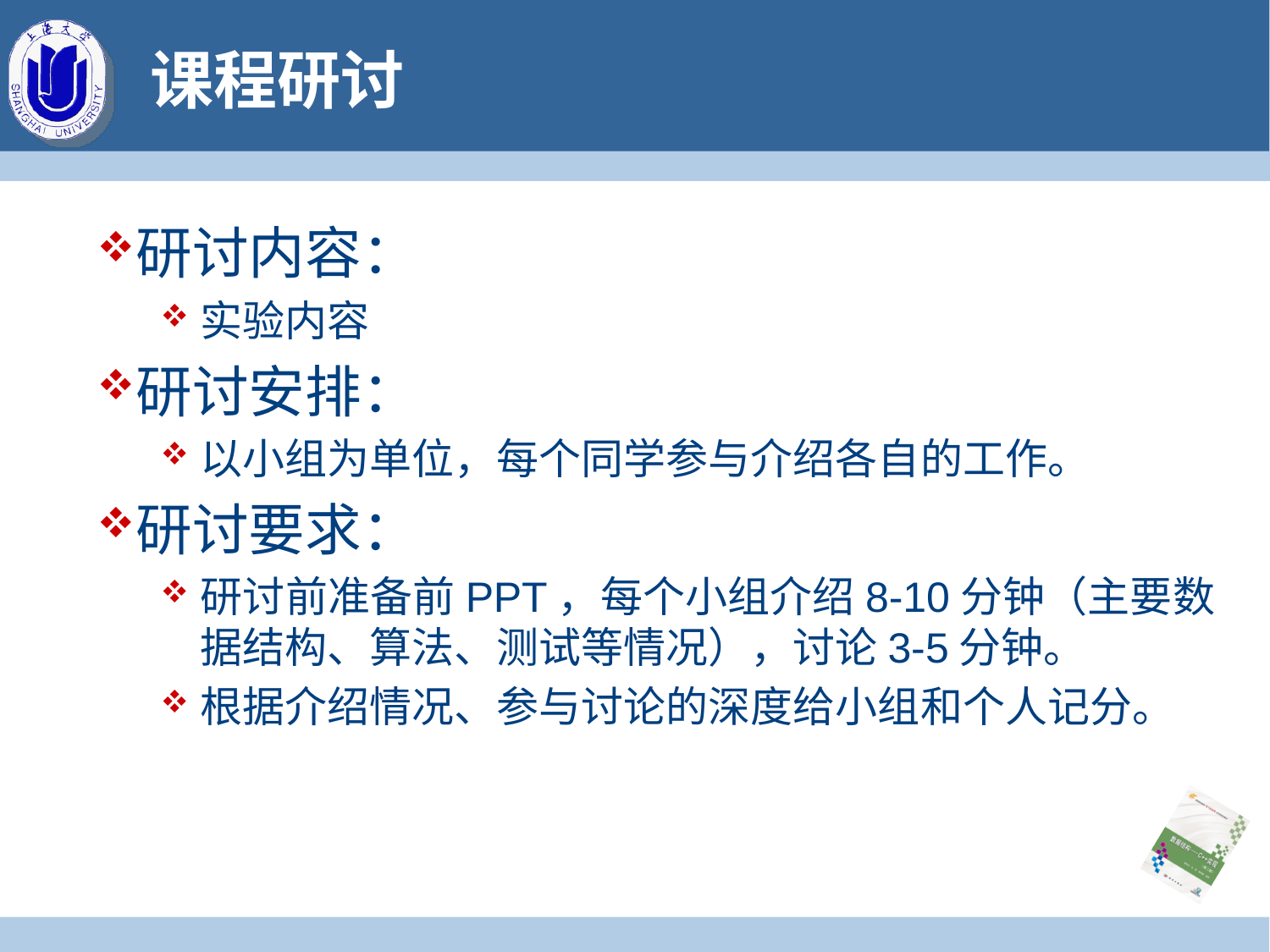

# 课程研讨
研讨内容：
实验内容
研讨安排：
以小组为单位，每个同学参与介绍各自的工作。
研讨要求：
研讨前准备前PPT，每个小组介绍8-10分钟（主要数据结构、算法、测试等情况），讨论3-5分钟。
根据介绍情况、参与讨论的深度给小组和个人记分。